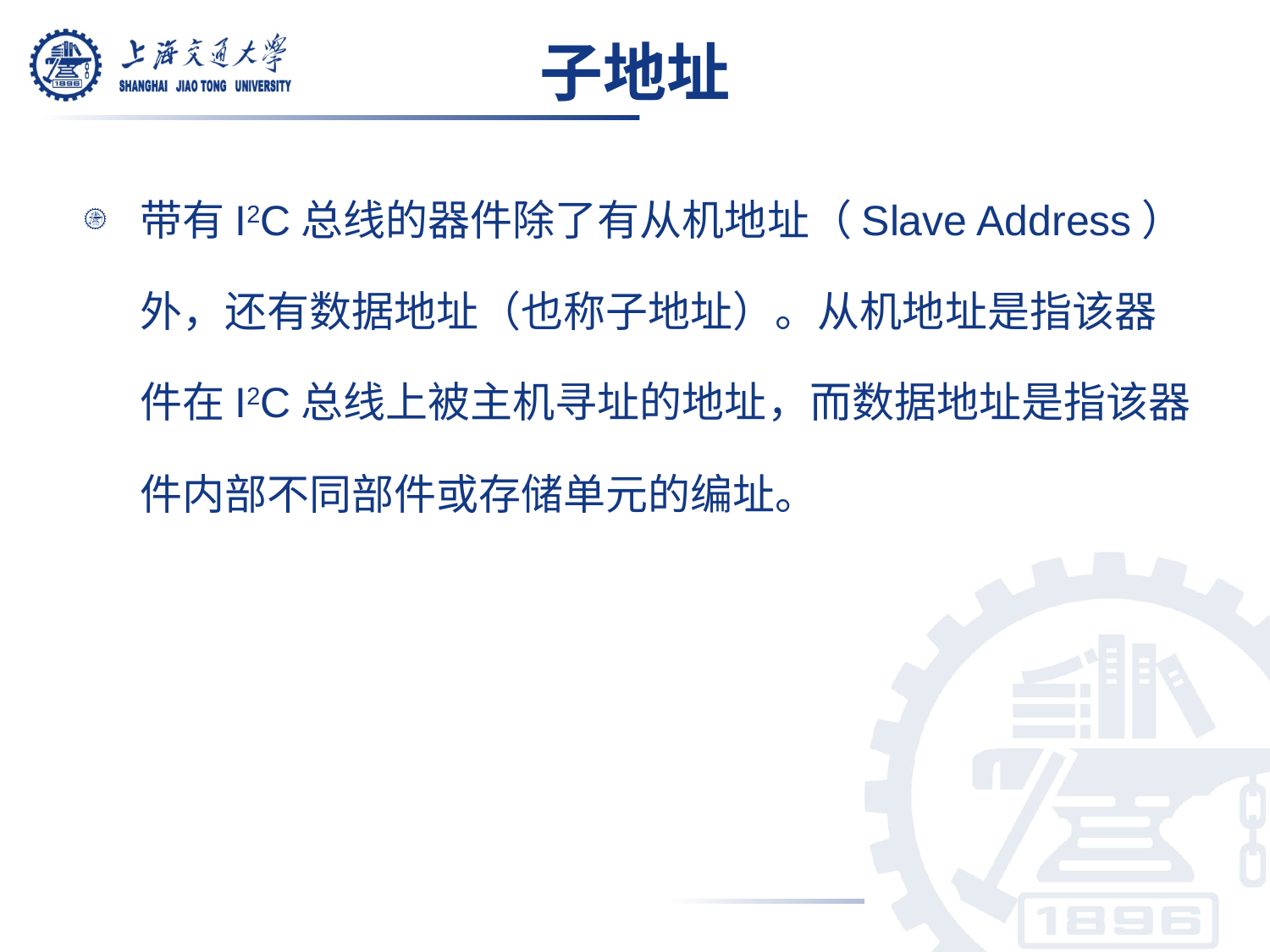

子地址
带有I2C总线的器件除了有从机地址（Slave Address）外，还有数据地址（也称子地址）。从机地址是指该器件在I2C总线上被主机寻址的地址，而数据地址是指该器件内部不同部件或存储单元的编址。